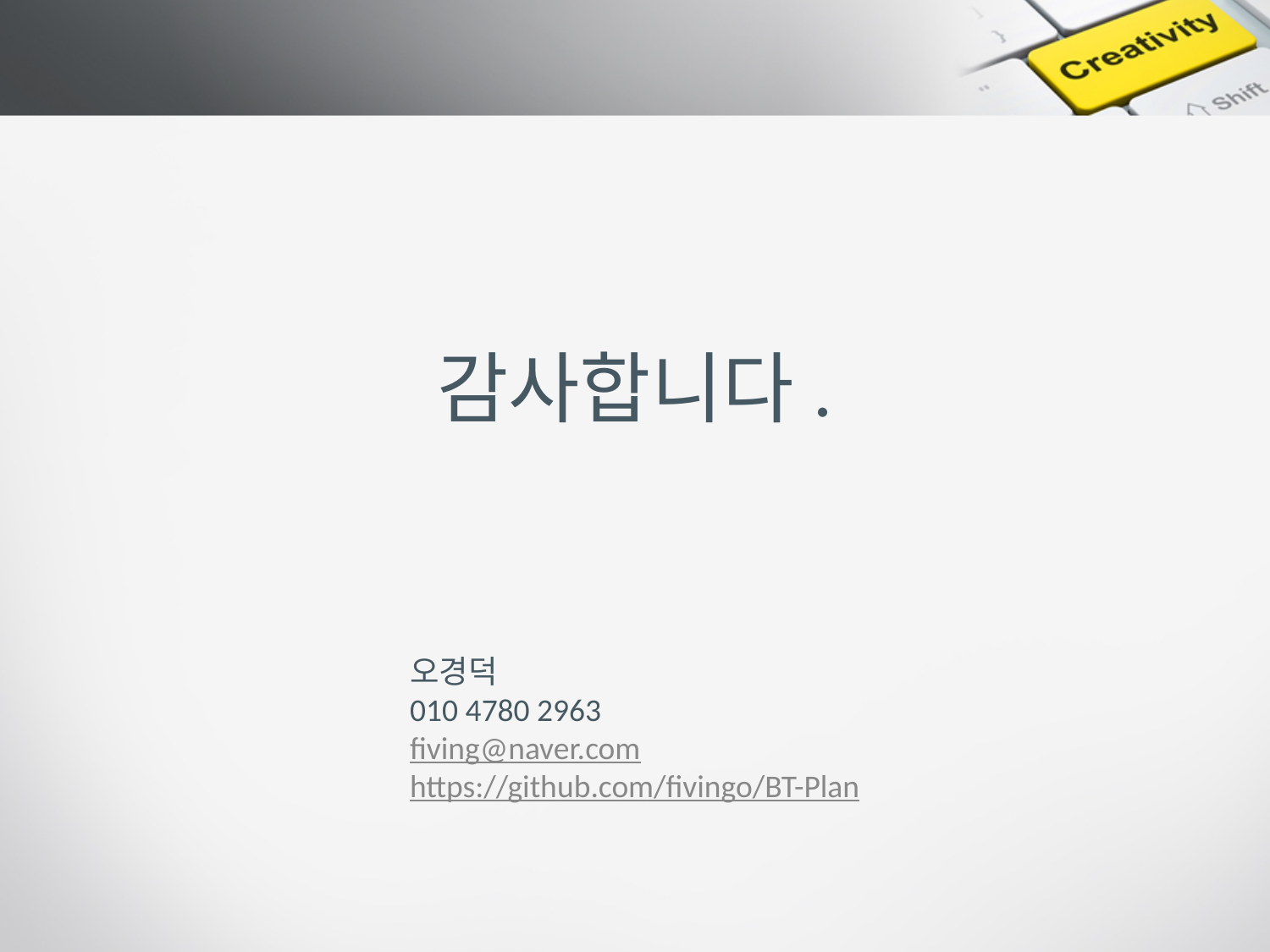

# 감사합니다.
오경덕
010 4780 2963
fiving@naver.com
https://github.com/fivingo/BT-Plan